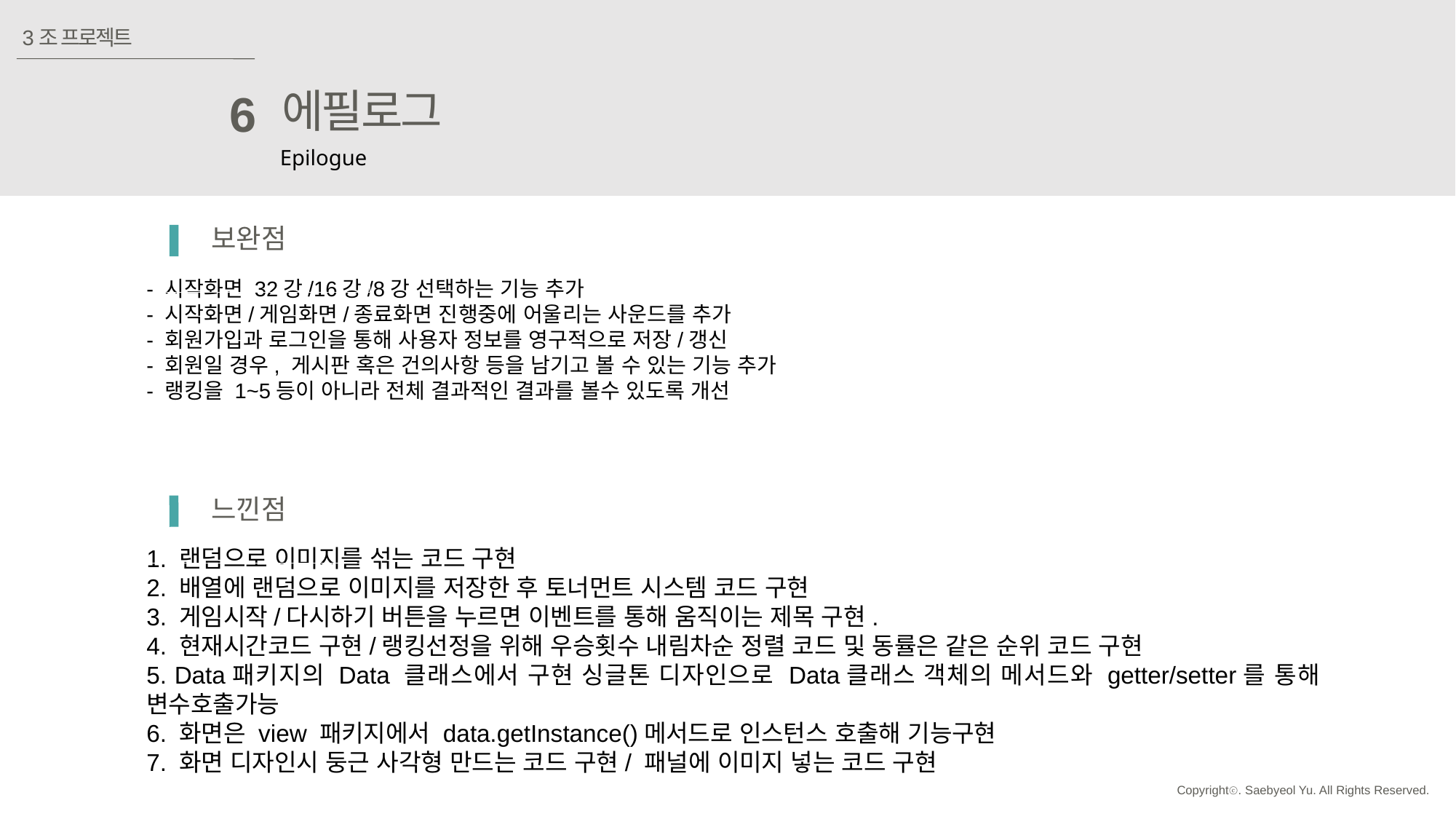

3조 프로젝트
에필로그
6
Epilogue

보완점

- 시작화면 32강/16강/8강 선택하는 기능 추가
- 시작화면/게임화면/종료화면 진행중에 어울리는 사운드를 추가
- 회원가입과 로그인을 통해 사용자 정보를 영구적으로 저장/갱신
- 회원일 경우, 게시판 혹은 건의사항 등을 남기고 볼 수 있는 기능 추가
- 랭킹을 1~5등이 아니라 전체 결과적인 결과를 볼수 있도록 개선
느낀점

1. 랜덤으로 이미지를 섞는 코드 구현
2. 배열에 랜덤으로 이미지를 저장한 후 토너먼트 시스템 코드 구현
3. 게임시작/다시하기 버튼을 누르면 이벤트를 통해 움직이는 제목 구현.
4. 현재시간코드 구현/랭킹선정을 위해 우승횟수 내림차순 정렬 코드 및 동률은 같은 순위 코드 구현
5. Data패키지의 Data 클래스에서 구현 싱글톤 디자인으로 Data클래스 객체의 메서드와 getter/setter를 통해 변수호출가능
6. 화면은 view 패키지에서 data.getInstance()메서드로 인스턴스 호출해 기능구현
7. 화면 디자인시 둥근 사각형 만드는 코드 구현/ 패널에 이미지 넣는 코드 구현